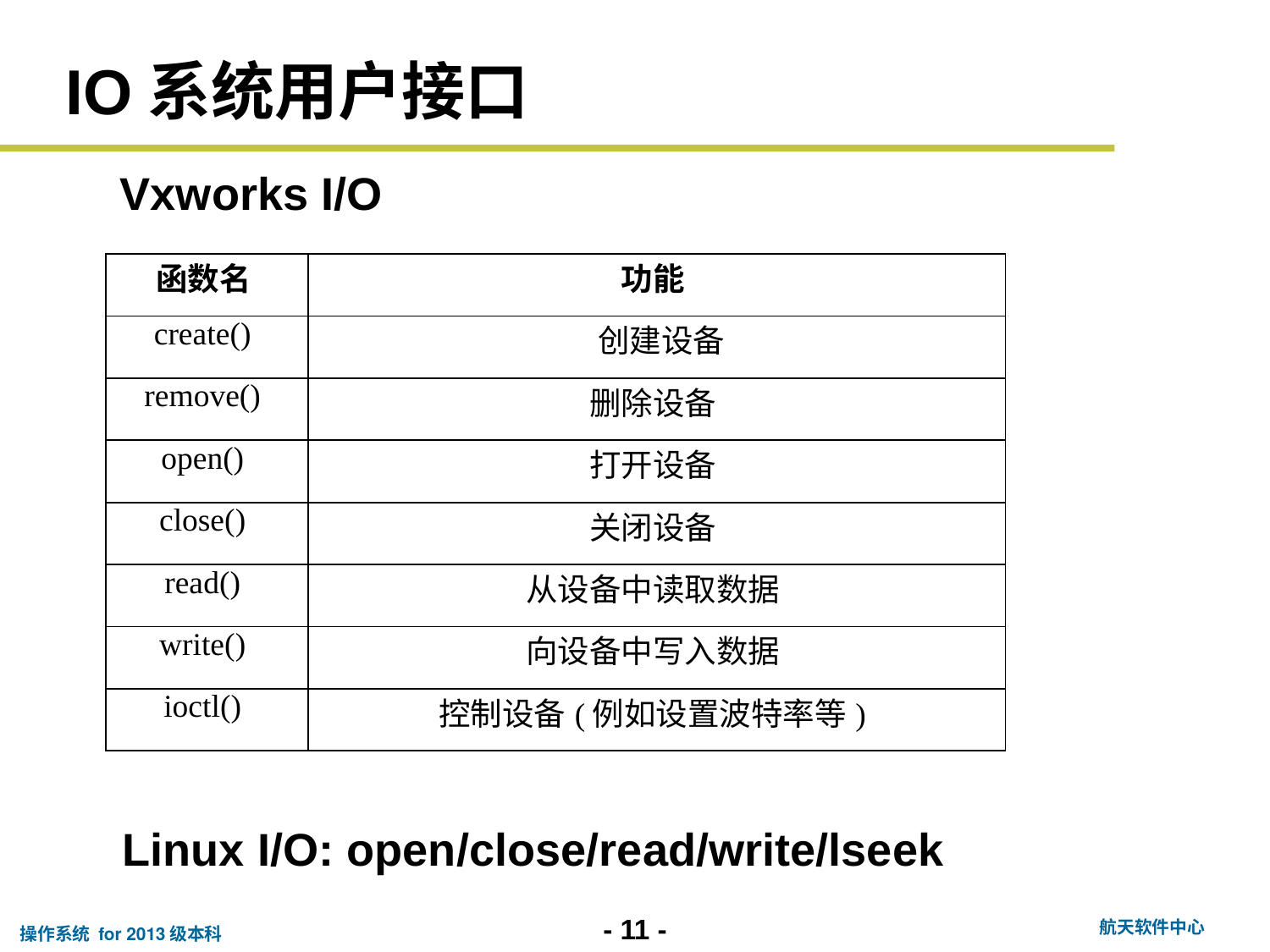

# IO系统用户接口
Vxworks I/O
| 函数名 | 功能 |
| --- | --- |
| create() | 创建设备 |
| remove() | 删除设备 |
| open() | 打开设备 |
| close() | 关闭设备 |
| read() | 从设备中读取数据 |
| write() | 向设备中写入数据 |
| ioctl() | 控制设备(例如设置波特率等) |
Linux I/O: open/close/read/write/lseek